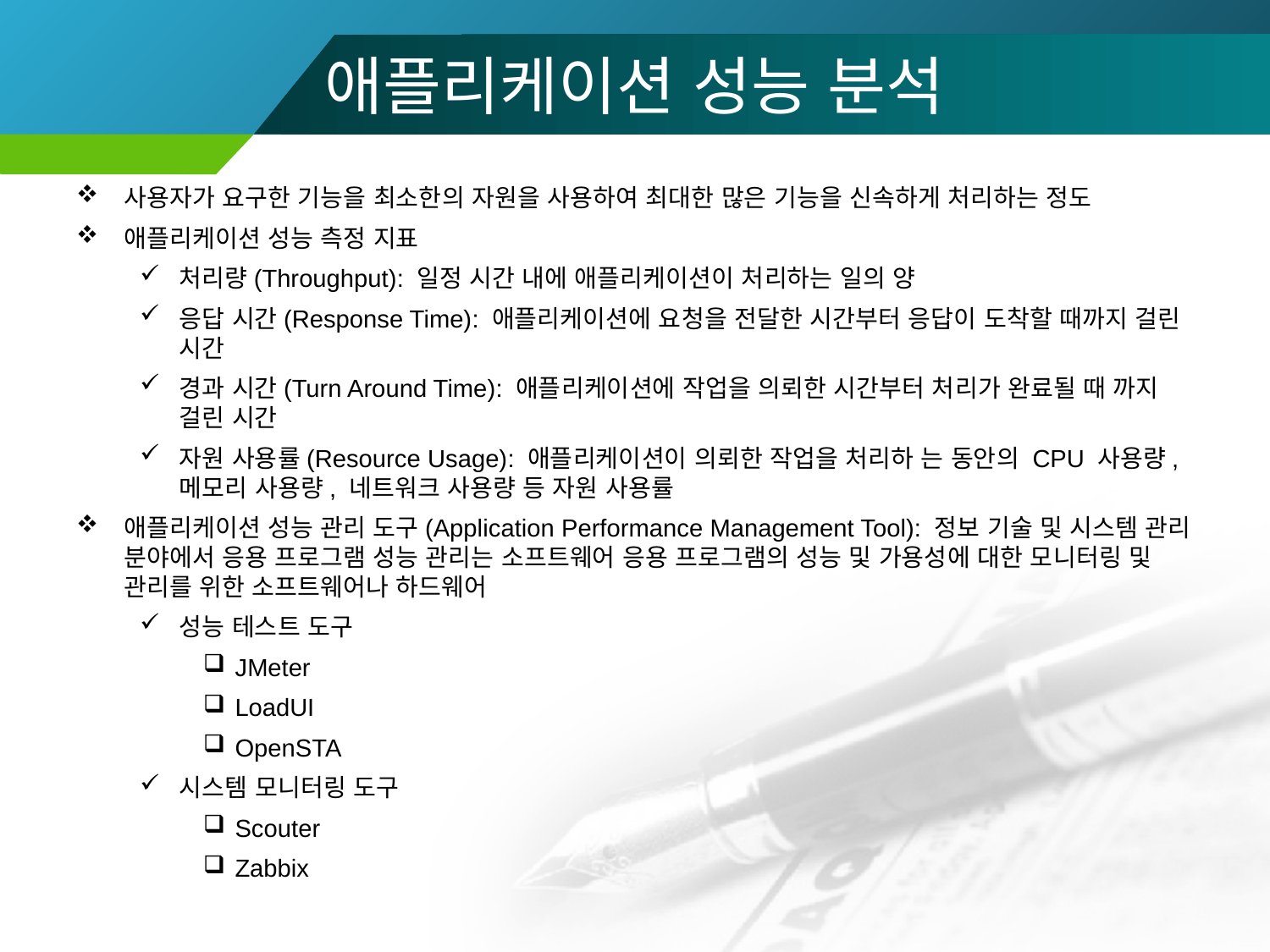

# 애플리케이션 성능 분석
사용자가 요구한 기능을 최소한의 자원을 사용하여 최대한 많은 기능을 신속하게 처리하는 정도
애플리케이션 성능 측정 지표
처리량(Throughput): 일정 시간 내에 애플리케이션이 처리하는 일의 양
응답 시간(Response Time): 애플리케이션에 요청을 전달한 시간부터 응답이 도착할 때까지 걸린 시간
경과 시간(Turn Around Time): 애플리케이션에 작업을 의뢰한 시간부터 처리가 완료될 때 까지 걸린 시간
자원 사용률(Resource Usage): 애플리케이션이 의뢰한 작업을 처리하 는 동안의 CPU 사용량, 메모리 사용량, 네트워크 사용량 등 자원 사용률
애플리케이션 성능 관리 도구(Application Performance Management Tool): 정보 기술 및 시스템 관리 분야에서 응용 프로그램 성능 관리는 소프트웨어 응용 프로그램의 성능 및 가용성에 대한 모니터링 및 관리를 위한 소프트웨어나 하드웨어
성능 테스트 도구
JMeter
LoadUI
OpenSTA
시스템 모니터링 도구
Scouter
Zabbix